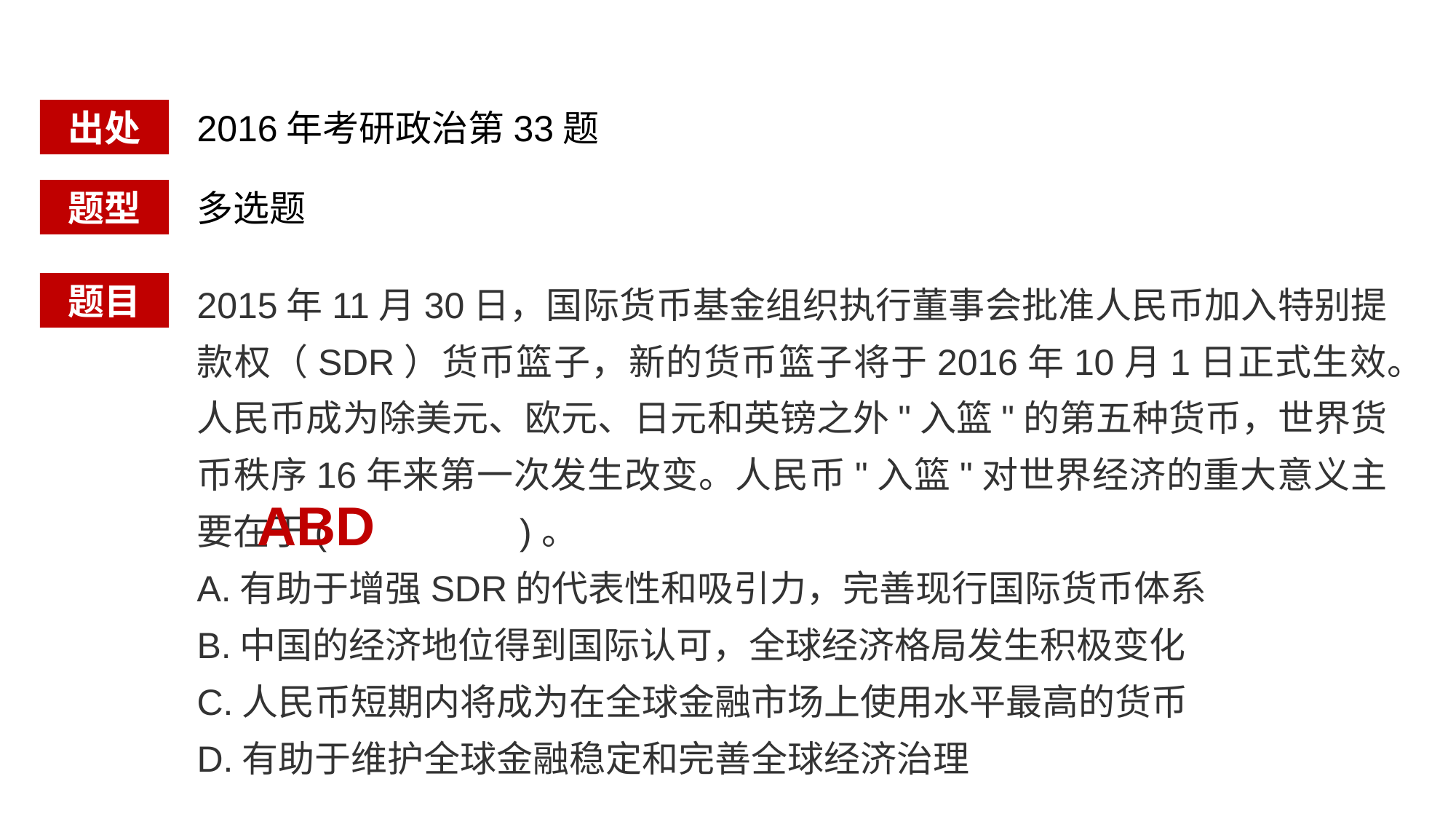

出处
2016年考研政治第33题
题型
多选题
2015年11月30日，国际货币基金组织执行董事会批准人民币加入特别提款权（SDR）货币篮子，新的货币篮子将于2016年10月1日正式生效。人民币成为除美元、欧元、日元和英镑之外"入篮"的第五种货币，世界货币秩序16年来第一次发生改变。人民币"入篮"对世界经济的重大意义主要在于(                   )。
A.有助于增强SDR的代表性和吸引力，完善现行国际货币体系
B.中国的经济地位得到国际认可，全球经济格局发生积极变化
C.人民币短期内将成为在全球金融市场上使用水平最高的货币
D.有助于维护全球金融稳定和完善全球经济治理
题目
ABD